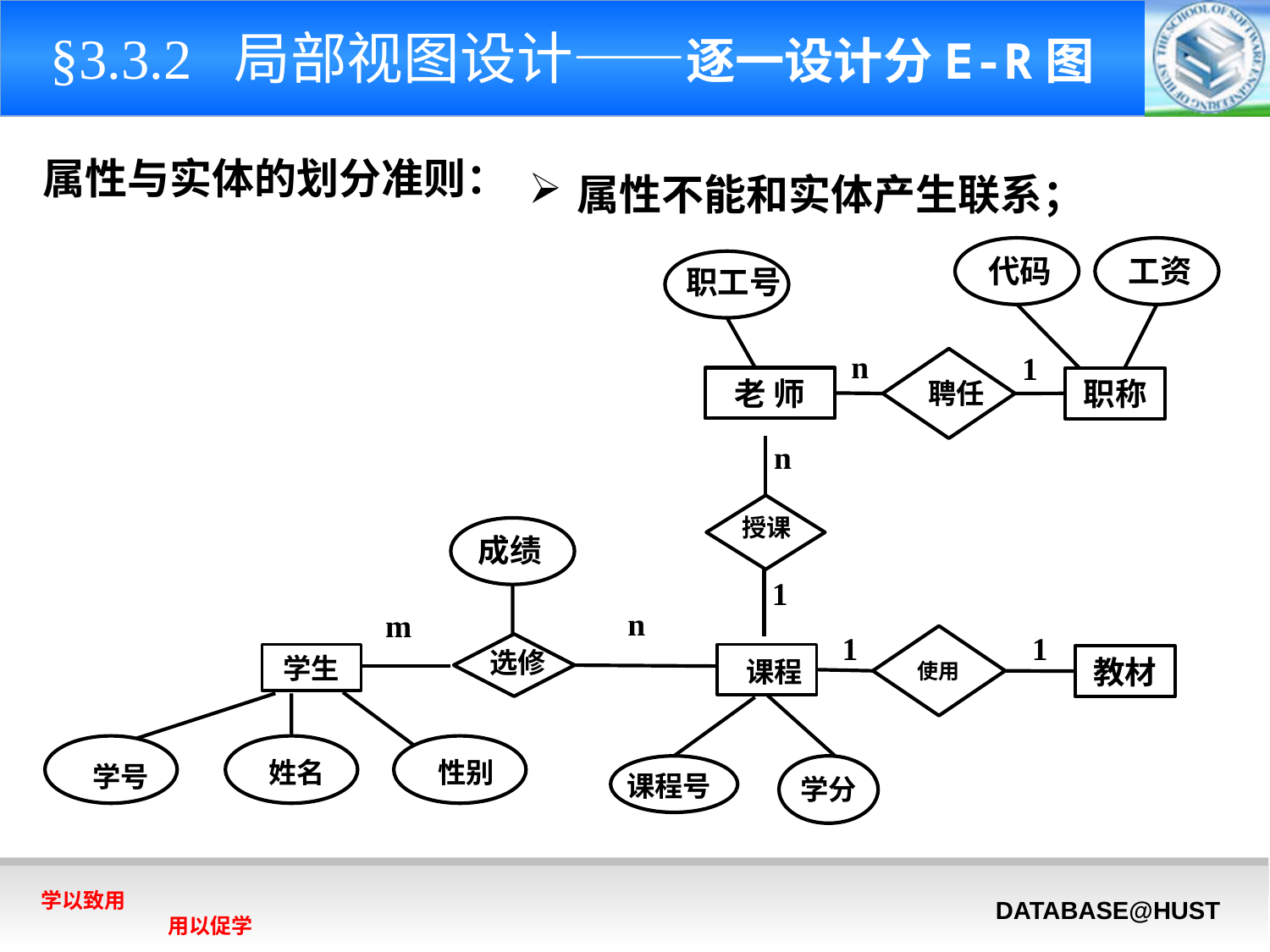

§3.3.2  局部视图设计——逐一设计分E-R图
属性不能和实体产生联系；
属性与实体的划分准则：

代码

工资

职工号
n
1

职称
聘任
老 师
n

授课

成绩
1
n
m
1
1

选修
 课程
学生
教材
使用

姓名
性别
学号

课程号
学分